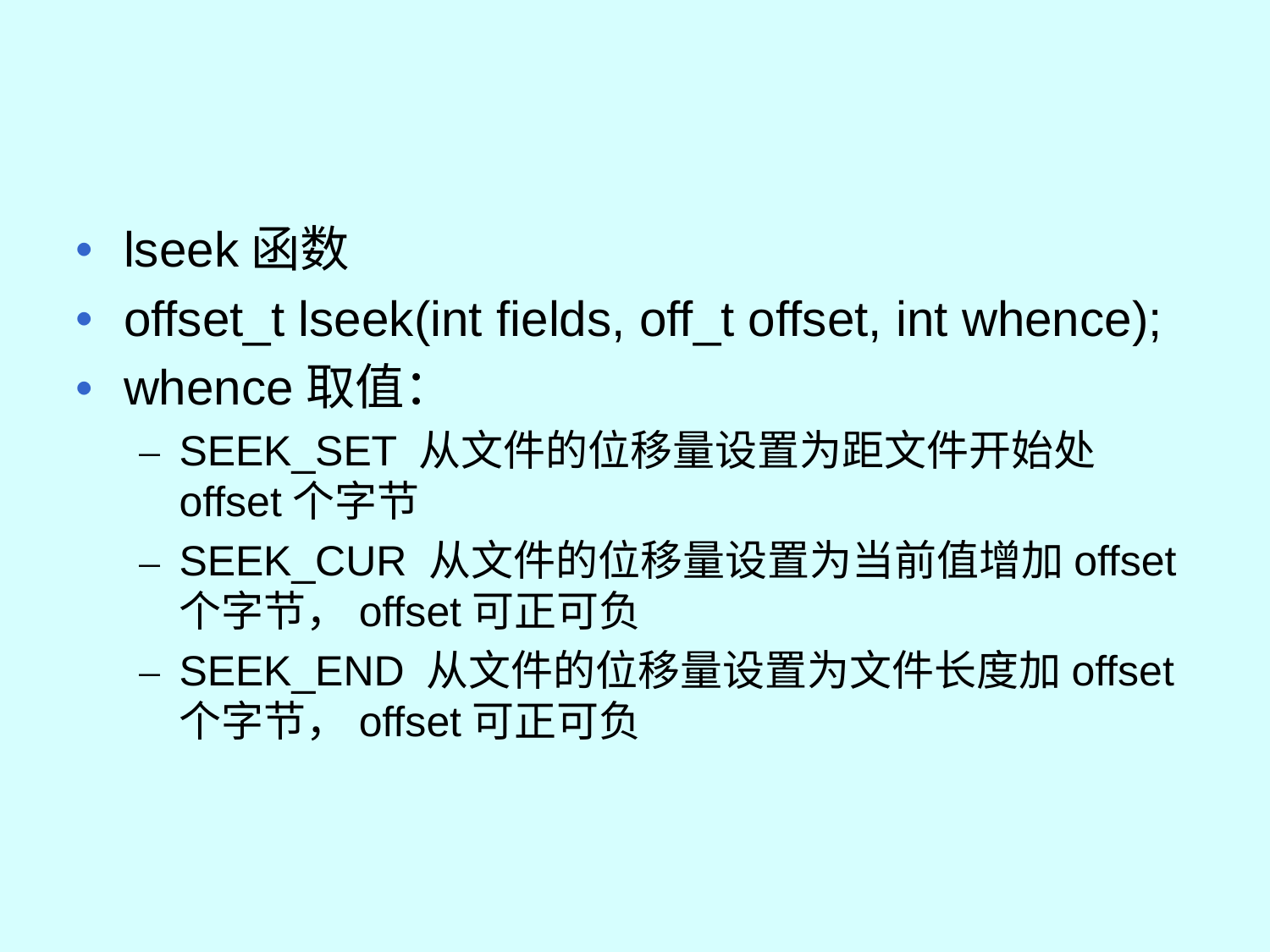

#
lseek函数
offset_t lseek(int fields, off_t offset, int whence);
whence取值：
SEEK_SET 从文件的位移量设置为距文件开始处offset个字节
SEEK_CUR 从文件的位移量设置为当前值增加offset个字节，offset可正可负
SEEK_END 从文件的位移量设置为文件长度加offset个字节，offset可正可负